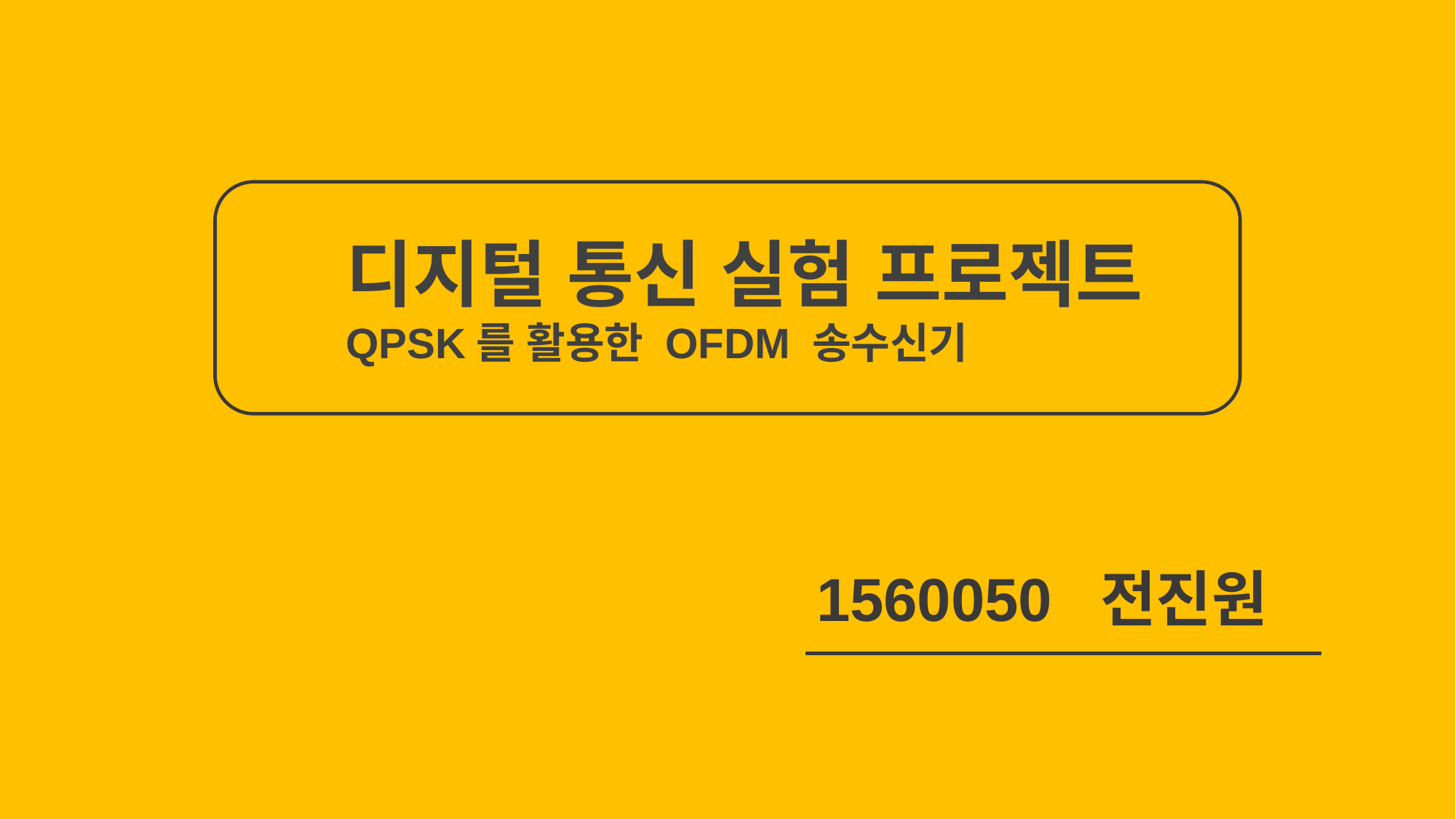

디지털 통신 실험 프로젝트
QPSK를 활용한 OFDM 송수신기
1560050  전진원